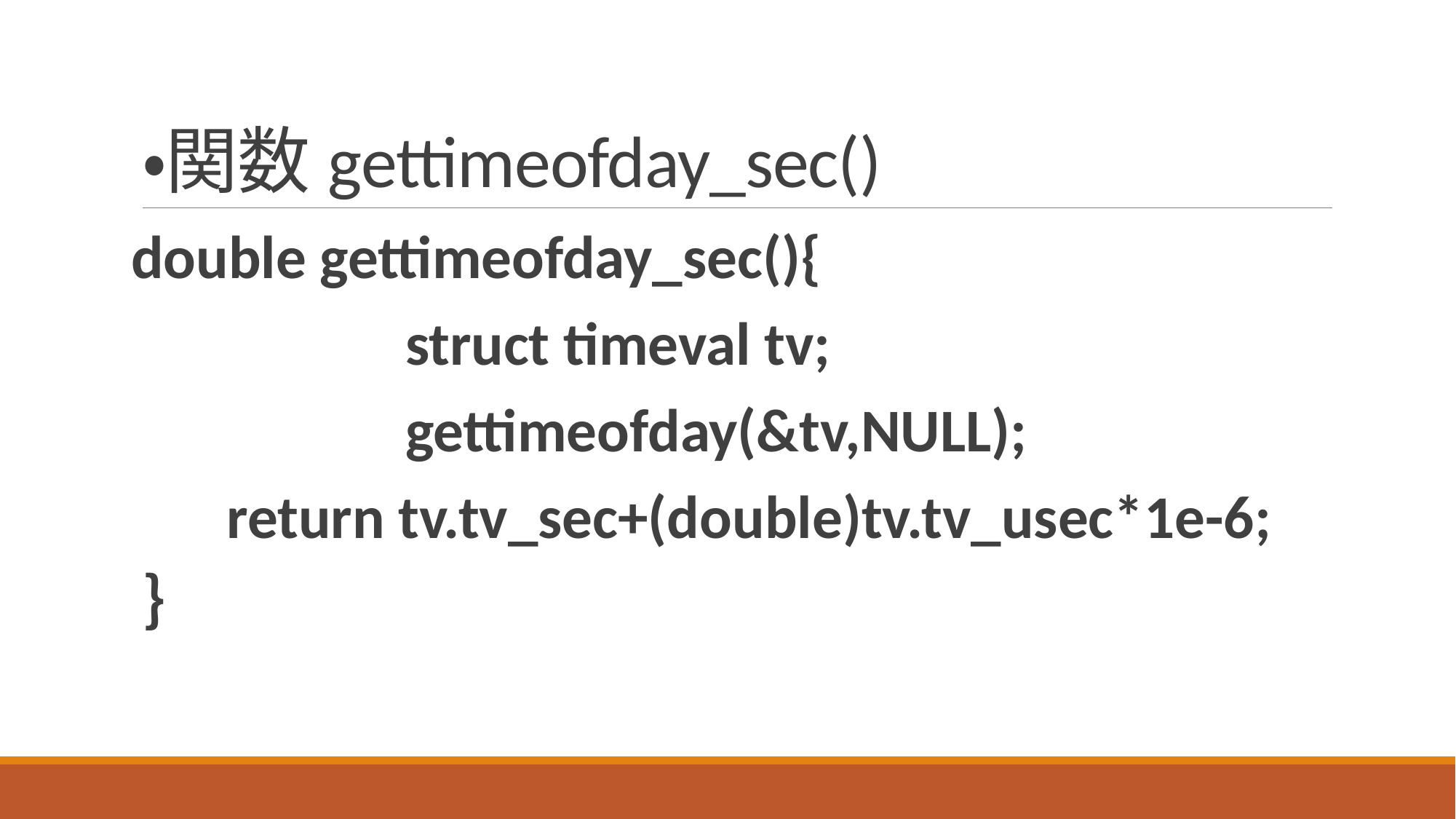

# ・関数gettimeofday_sec()
double gettimeofday_sec(){
        　　struct timeval tv;
        　　gettimeofday(&tv,NULL);
      return tv.tv_sec+(double)tv.tv_usec*1e-6;
｝